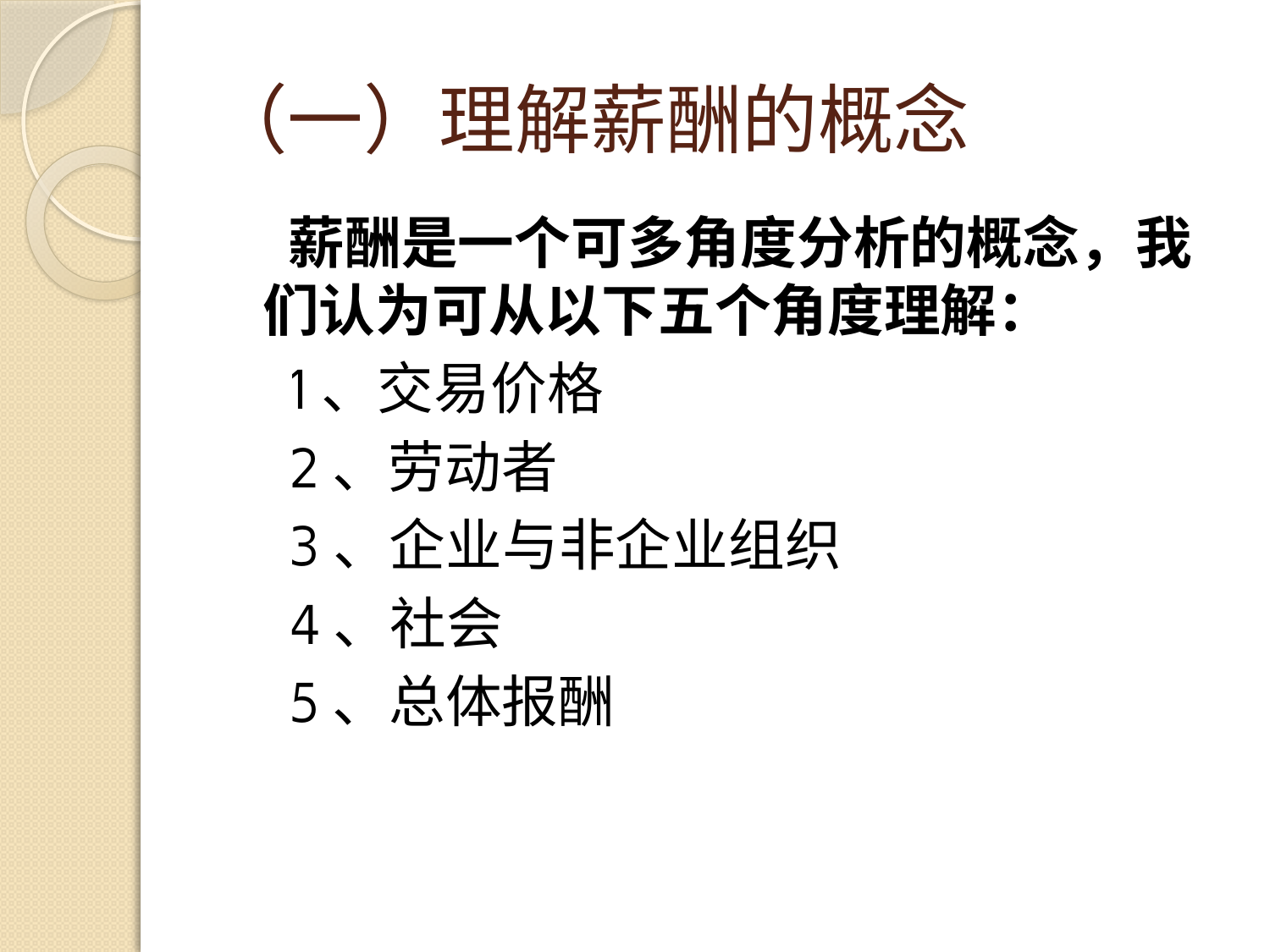

# （一）理解薪酬的概念
    薪酬是一个可多角度分析的概念，我们认为可从以下五个角度理解：
    1、交易价格
    2、劳动者
    3、企业与非企业组织
    4、社会
    5、总体报酬
11